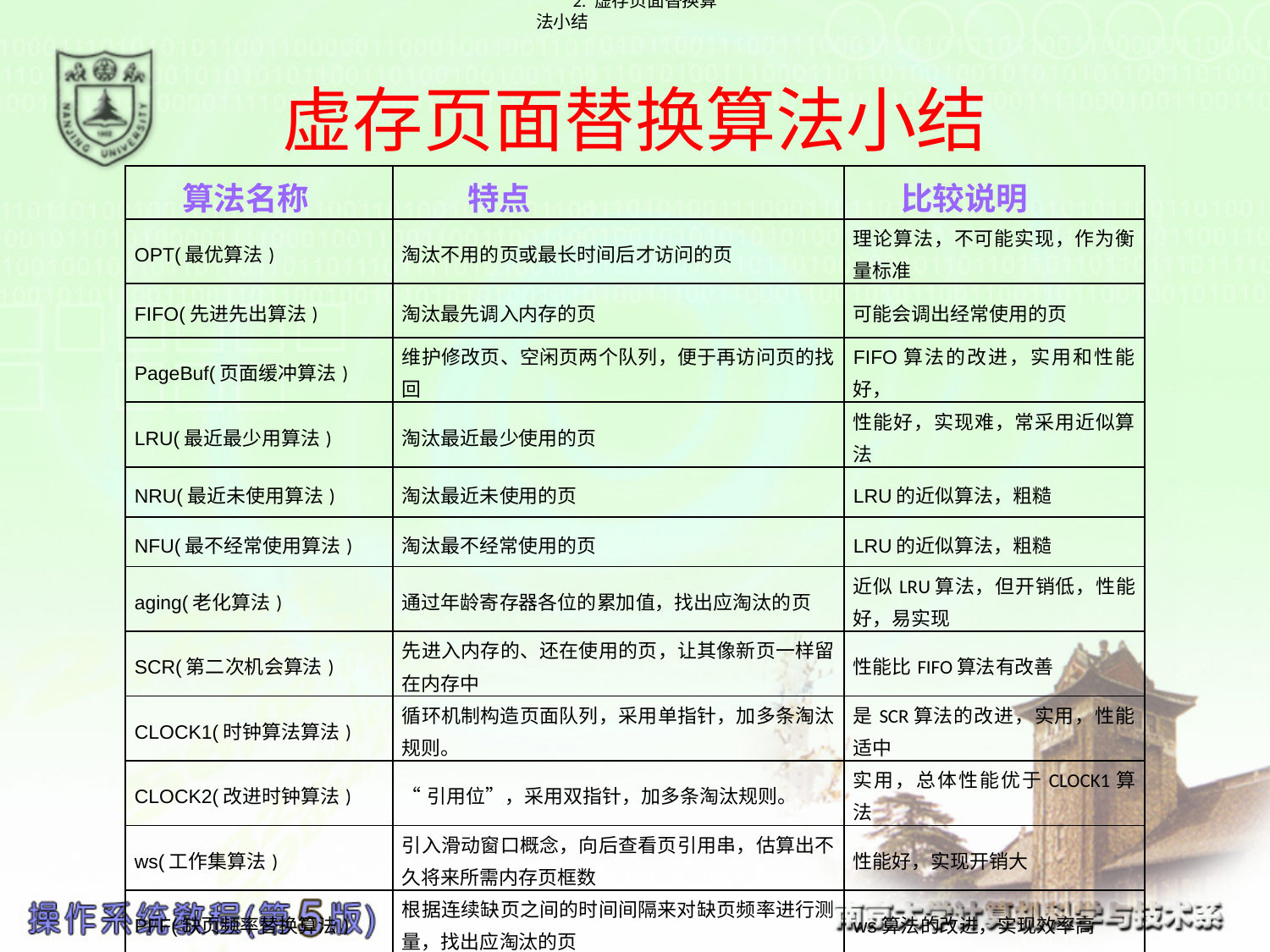

2. 虚存页面替换算法小结

# 虚存页面替换算法小结
| 算法名称 | 特点 | 比较说明 |
| --- | --- | --- |
| OPT(最优算法) | 淘汰不用的页或最长时间后才访问的页 | 理论算法，不可能实现，作为衡量标准 |
| FIFO(先进先出算法) | 淘汰最先调入内存的页 | 可能会调出经常使用的页 |
| PageBuf(页面缓冲算法) | 维护修改页、空闲页两个队列，便于再访问页的找回 | FIFO算法的改进，实用和性能好， |
| LRU(最近最少用算法) | 淘汰最近最少使用的页 | 性能好，实现难，常采用近似算法 |
| NRU(最近未使用算法) | 淘汰最近未使用的页 | LRU的近似算法，粗糙 |
| NFU(最不经常使用算法) | 淘汰最不经常使用的页 | LRU的近似算法，粗糙 |
| aging(老化算法) | 通过年龄寄存器各位的累加值，找出应淘汰的页 | 近似LRU算法，但开销低，性能好，易实现 |
| SCR(第二次机会算法) | 先进入内存的、还在使用的页，让其像新页一样留在内存中 | 性能比FIFO算法有改善 |
| CLOCK1(时钟算法算法) | 循环机制构造页面队列，采用单指针，加多条淘汰规则。 | 是SCR算法的改进，实用，性能适中 |
| CLOCK2(改进时钟算法) | “引用位”，采用双指针，加多条淘汰规则。 | 实用，总体性能优于CLOCK1算法 |
| ws(工作集算法) | 引入滑动窗口概念，向后查看页引用串，估算出不久将来所需内存页框数 | 性能好，实现开销大 |
| PFF(缺页频率替换算法) | 根据连续缺页之间的时间间隔来对缺页频率进行测量，找出应淘汰的页 | ws算法的改进，实现效率高 |